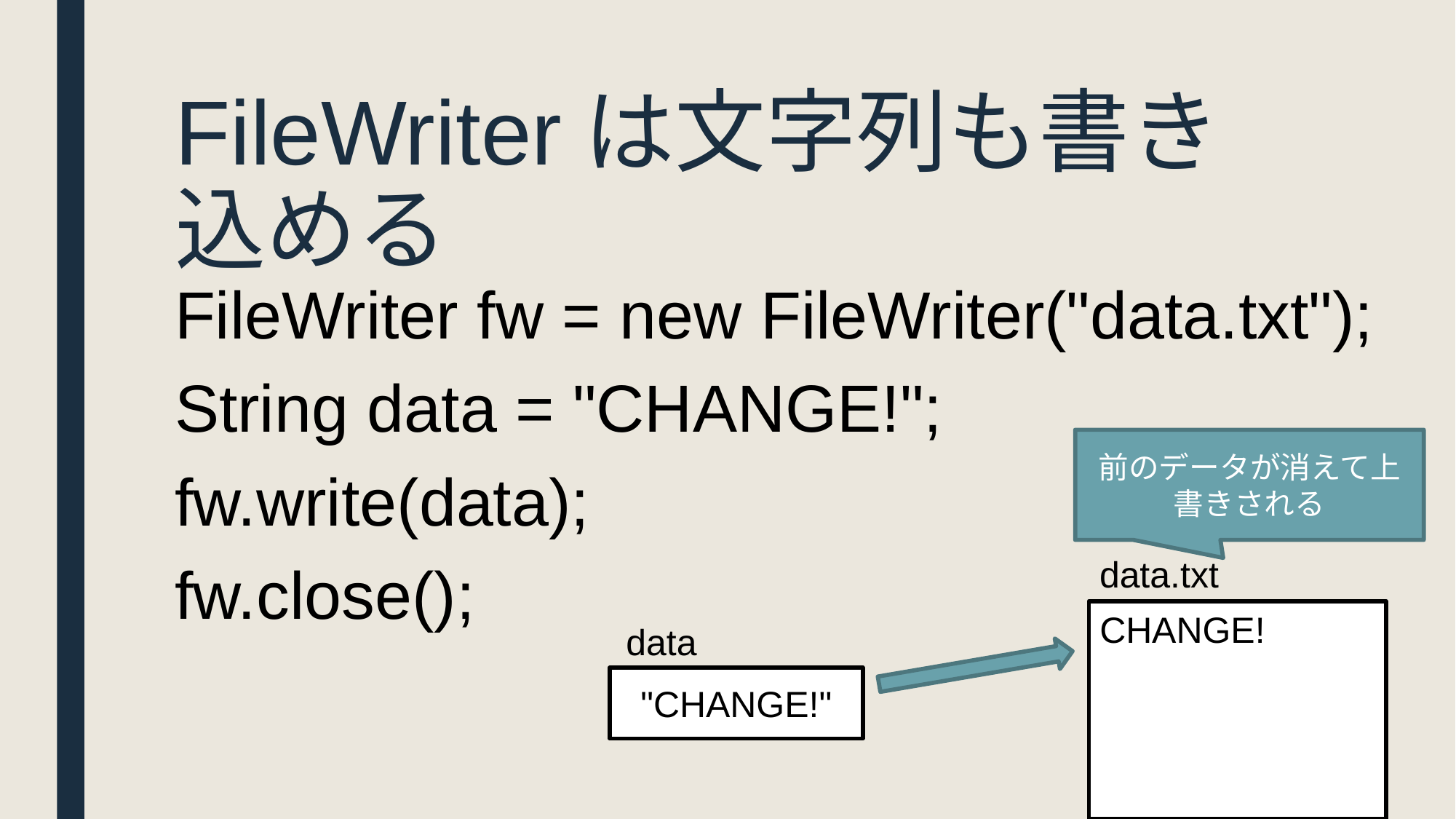

# FileWriterは文字列も書き込める
FileWriter fw = new FileWriter("data.txt");
String data = "CHANGE!";
fw.write(data);
fw.close();
前のデータが消えて上書きされる
data.txt
CHANGE!
data

"CHANGE!"